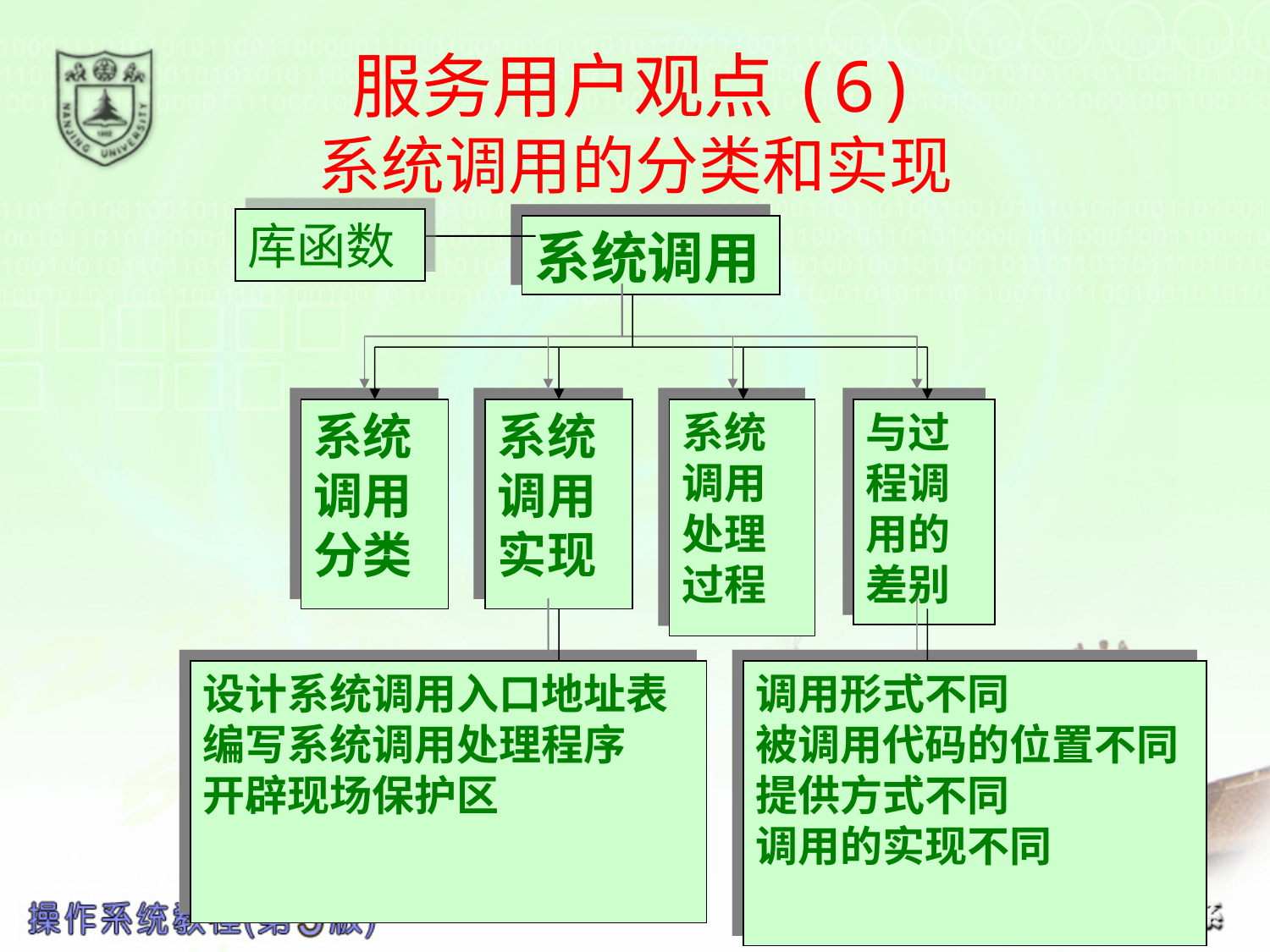

# 服务用户观点(6) 系统调用的分类和实现
库函数
系统调用

系统调用分类
系统调用实现
系统调用处理过程
与过程调用的差别

设计系统调用入口地址表
编写系统调用处理程序
开辟现场保护区
调用形式不同
被调用代码的位置不同
提供方式不同
调用的实现不同